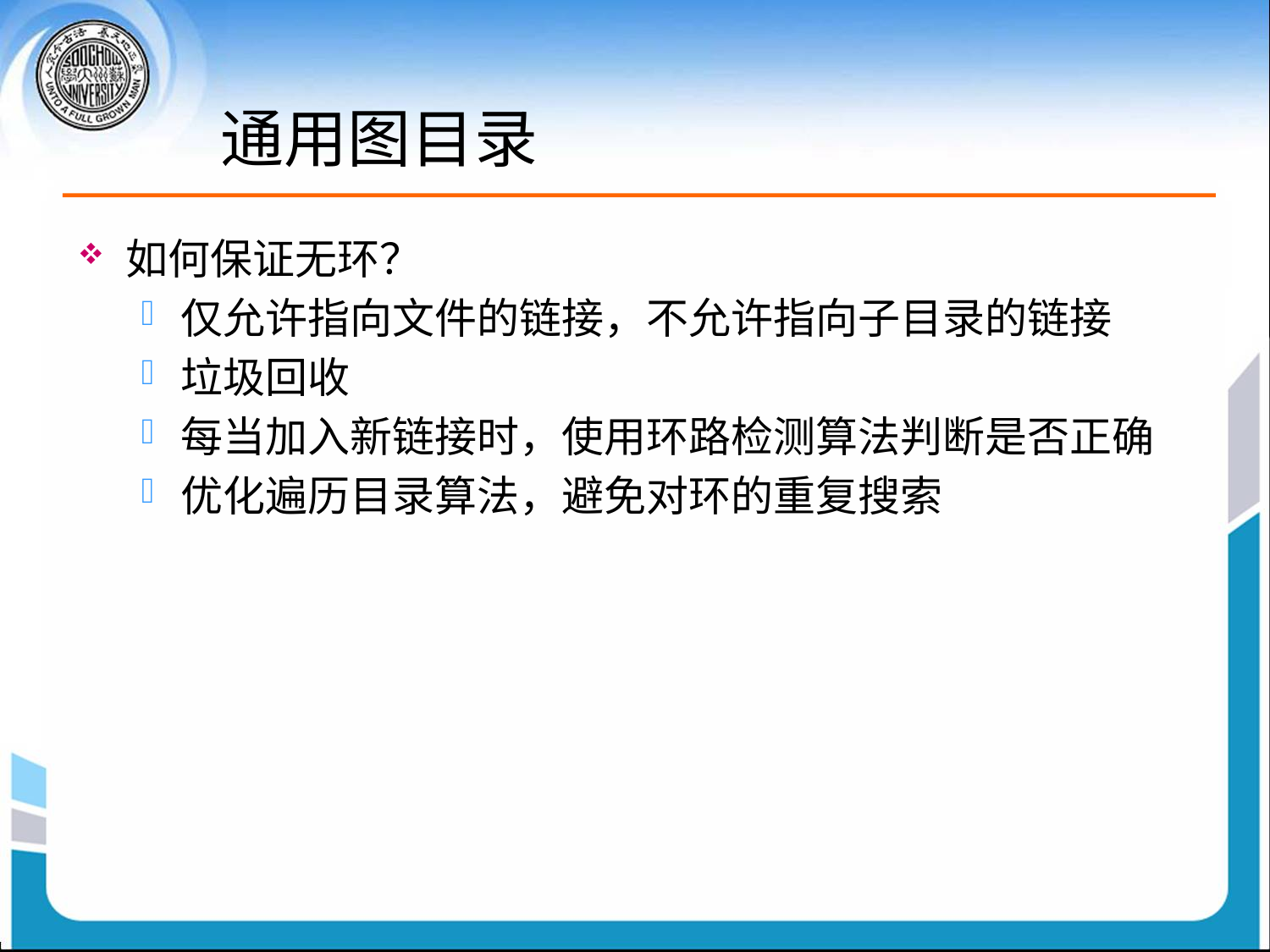

# 通用图目录
如何保证无环？
仅允许指向文件的链接，不允许指向子目录的链接
垃圾回收
每当加入新链接时，使用环路检测算法判断是否正确
优化遍历目录算法，避免对环的重复搜索